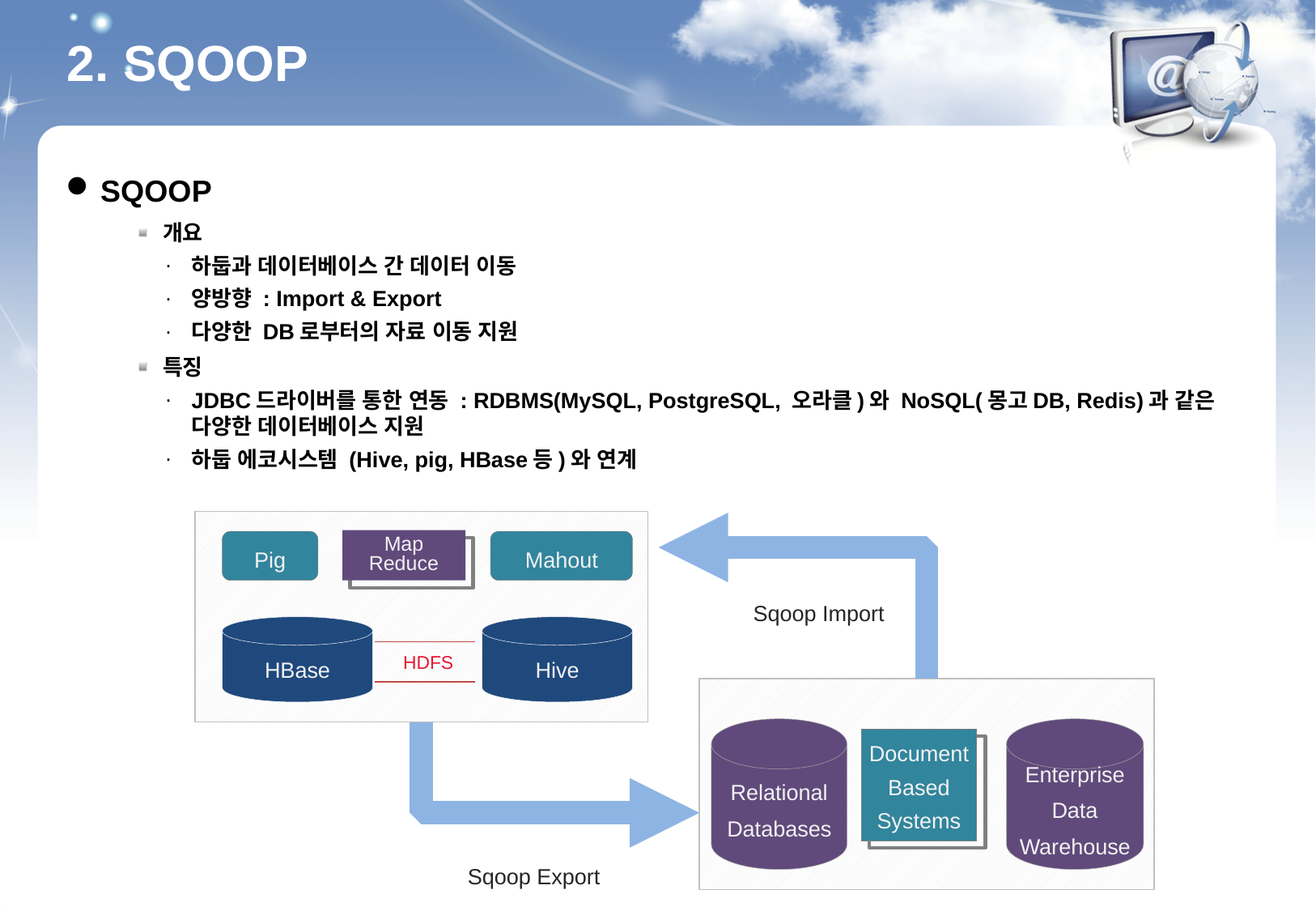

2. SQOOP
SQOOP
 개요
하둡과 데이터베이스 간 데이터 이동
양방향 : Import & Export
다양한 DB로부터의 자료 이동 지원
 특징
JDBC드라이버를 통한 연동 : RDBMS(MySQL, PostgreSQL, 오라클)와 NoSQL(몽고DB, Redis)과 같은 다양한 데이터베이스 지원
하둡 에코시스템 (Hive, pig, HBase등)와 연계

Map
Reduce
Pig
Mahout

HBase
Hive
HDFS
Sqoop Import

Relational
Databases
Enterprise
Data
Warehouse
Document
Based
Systems

Sqoop Export